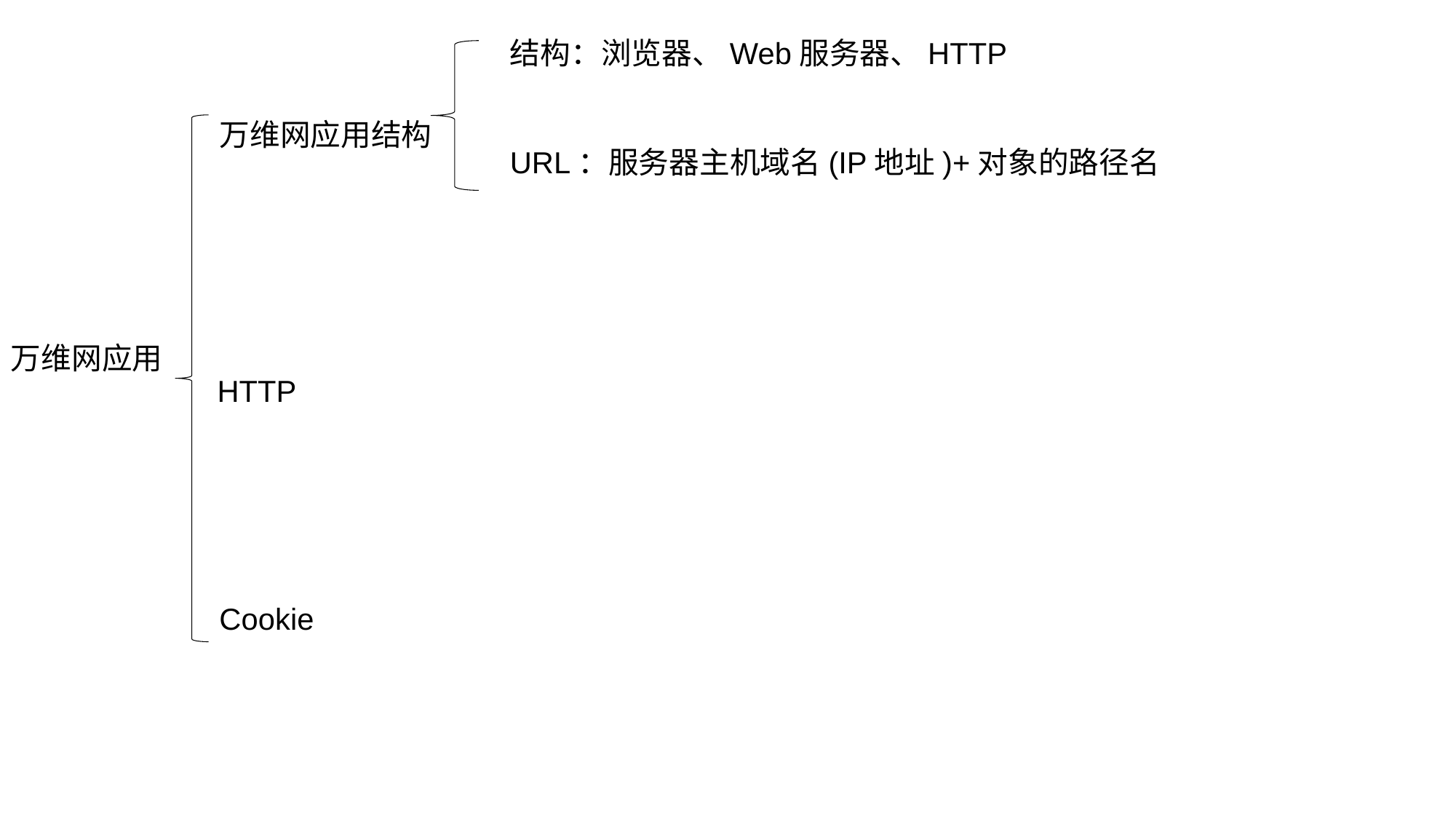

结构：浏览器、Web服务器、HTTP

URL：服务器主机域名(IP地址)+对象的路径名

万维网应用结构

万维网应用
HTTP
Cookie